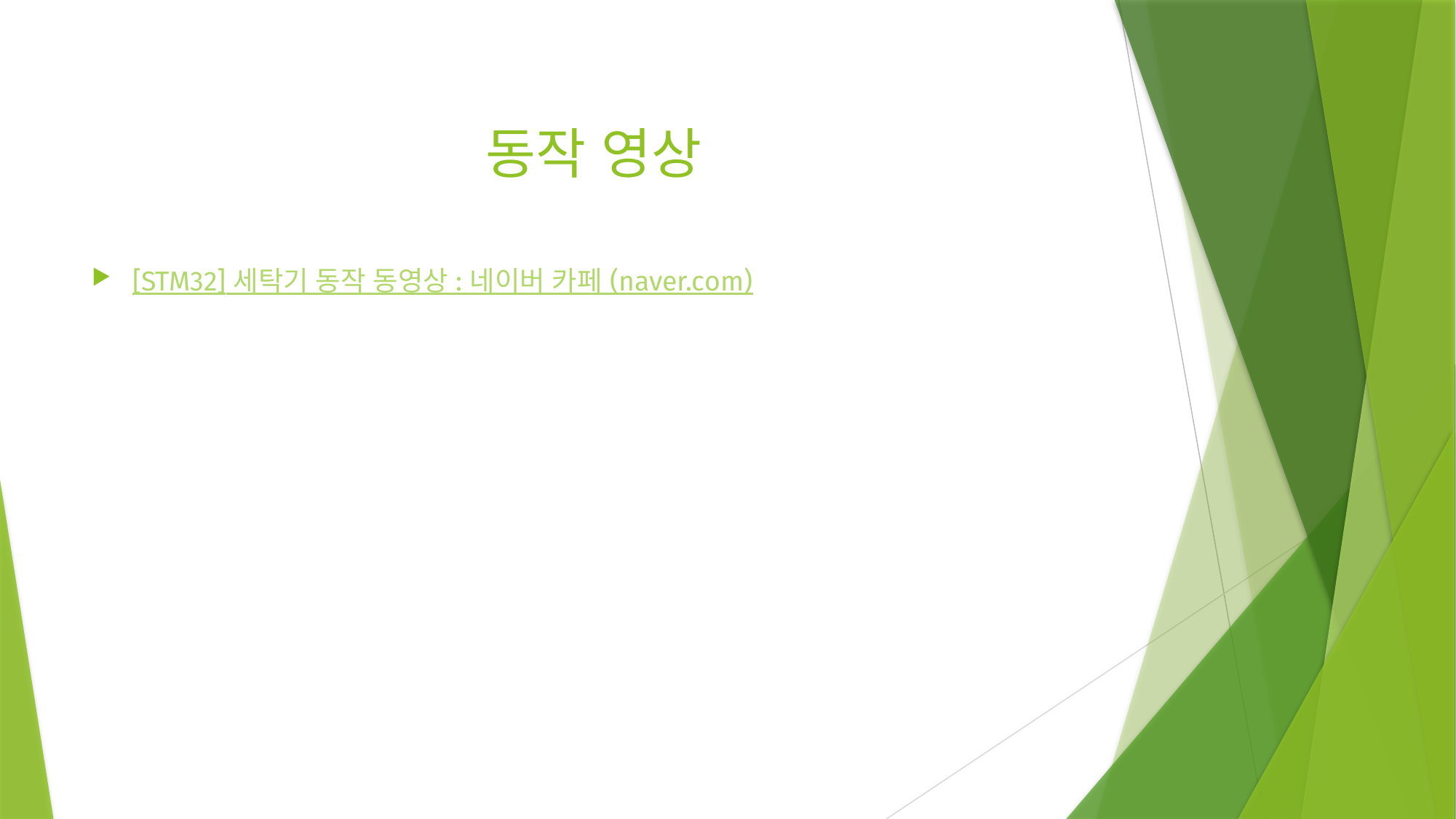

# 동작 영상
[STM32] 세탁기 동작 동영상 : 네이버 카페 (naver.com)